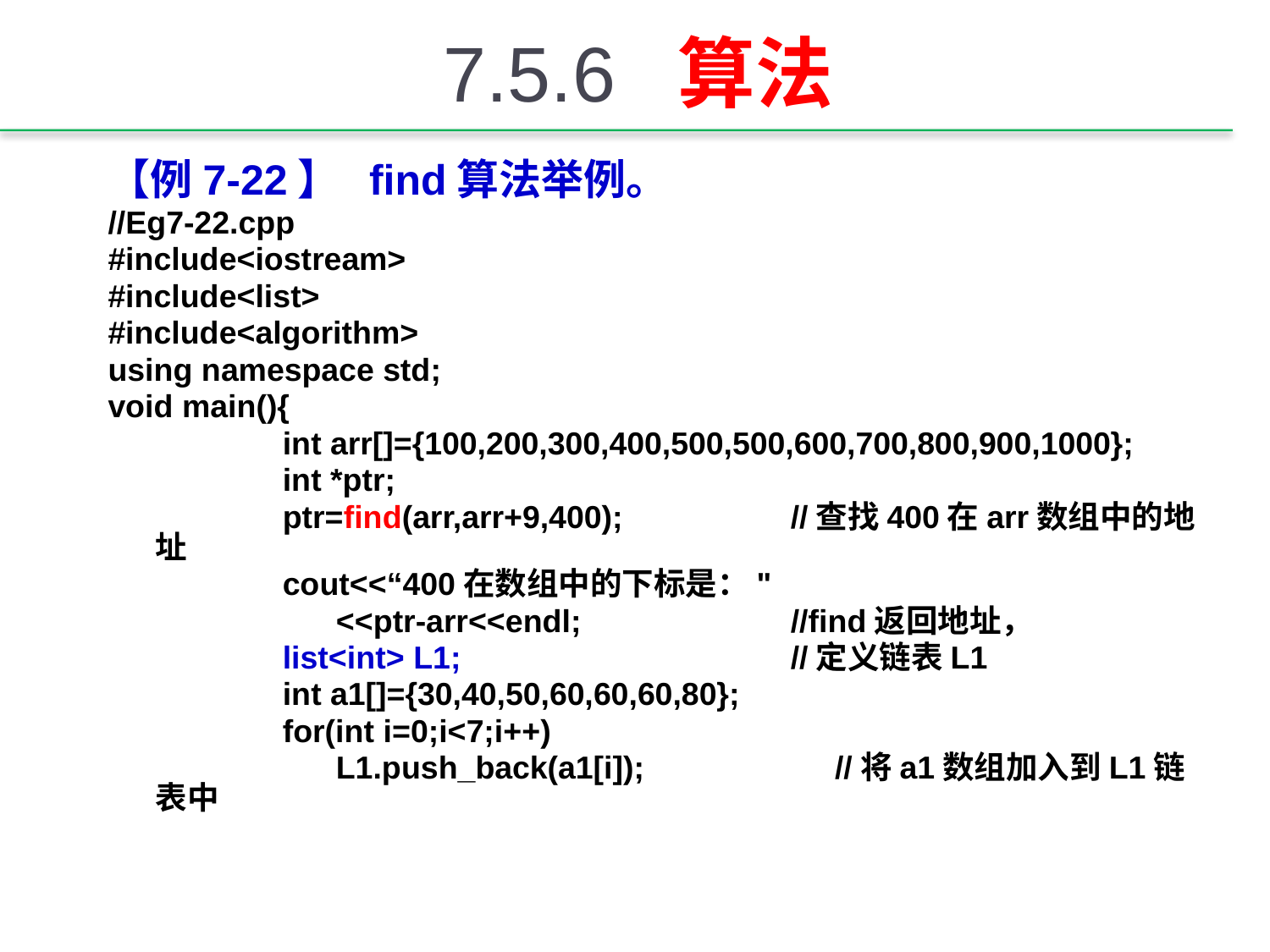

# 7.5.6  算法
【例7-22】  find算法举例。
//Eg7-22.cpp
#include<iostream>
#include<list>
#include<algorithm>
using namespace std;
void main(){
		int arr[]={100,200,300,400,500,500,600,700,800,900,1000};
		int *ptr;
		ptr=find(arr,arr+9,400);		//查找400在arr数组中的地址
		cout<<“400在数组中的下标是："
		      <<ptr-arr<<endl;       		//find返回地址，
		list<int> L1;          		//定义链表L1
		int a1[]={30,40,50,60,60,60,80};
		for(int i=0;i<7;i++)
		      L1.push_back(a1[i]);   	     //将a1数组加入到L1链表中